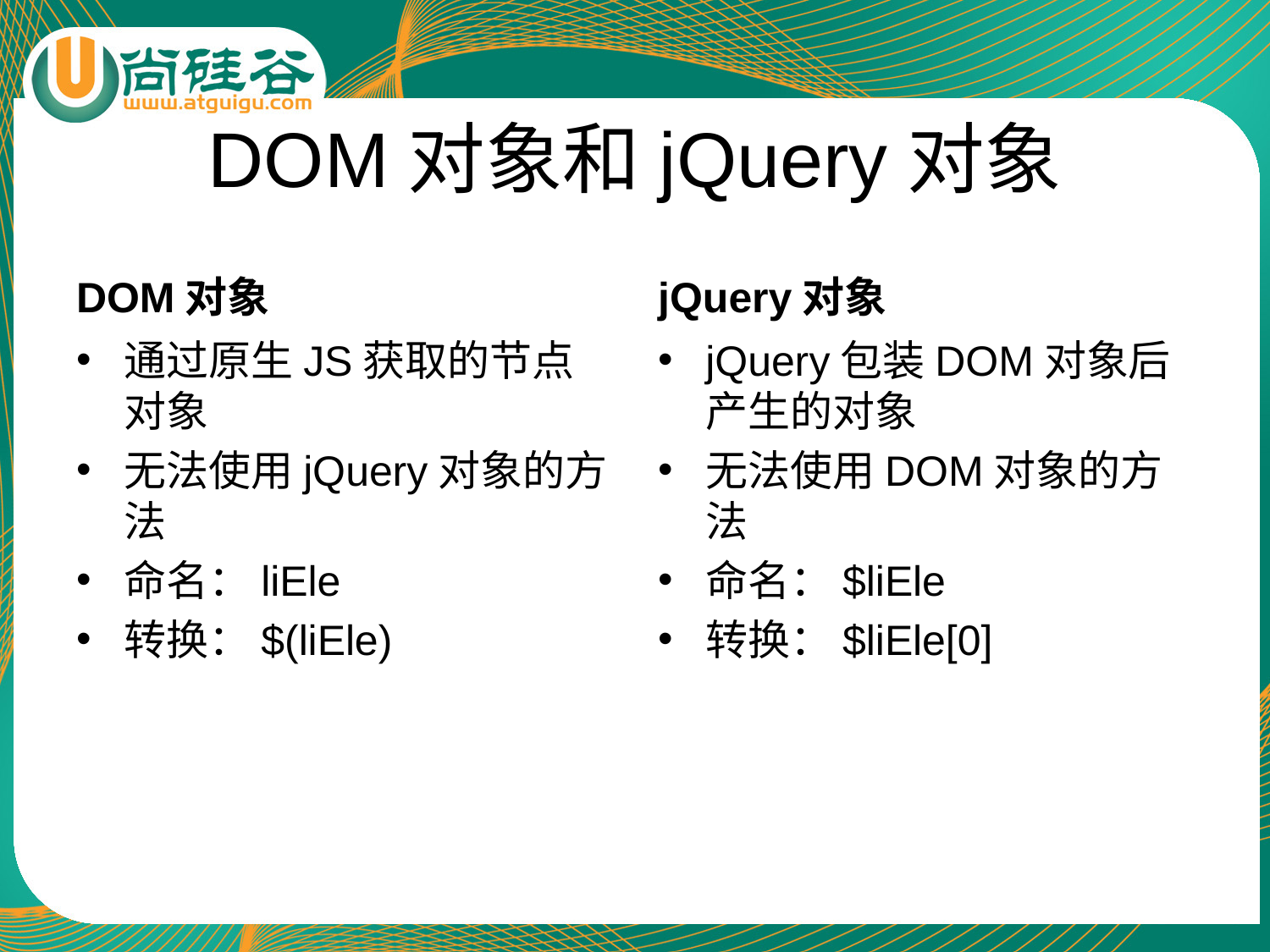

# DOM对象和jQuery对象
DOM对象
jQuery对象
通过原生JS获取的节点对象
无法使用jQuery对象的方法
命名：liEle
转换：$(liEle)
jQuery包装DOM对象后产生的对象
无法使用DOM对象的方法
命名：$liEle
转换：$liEle[0]